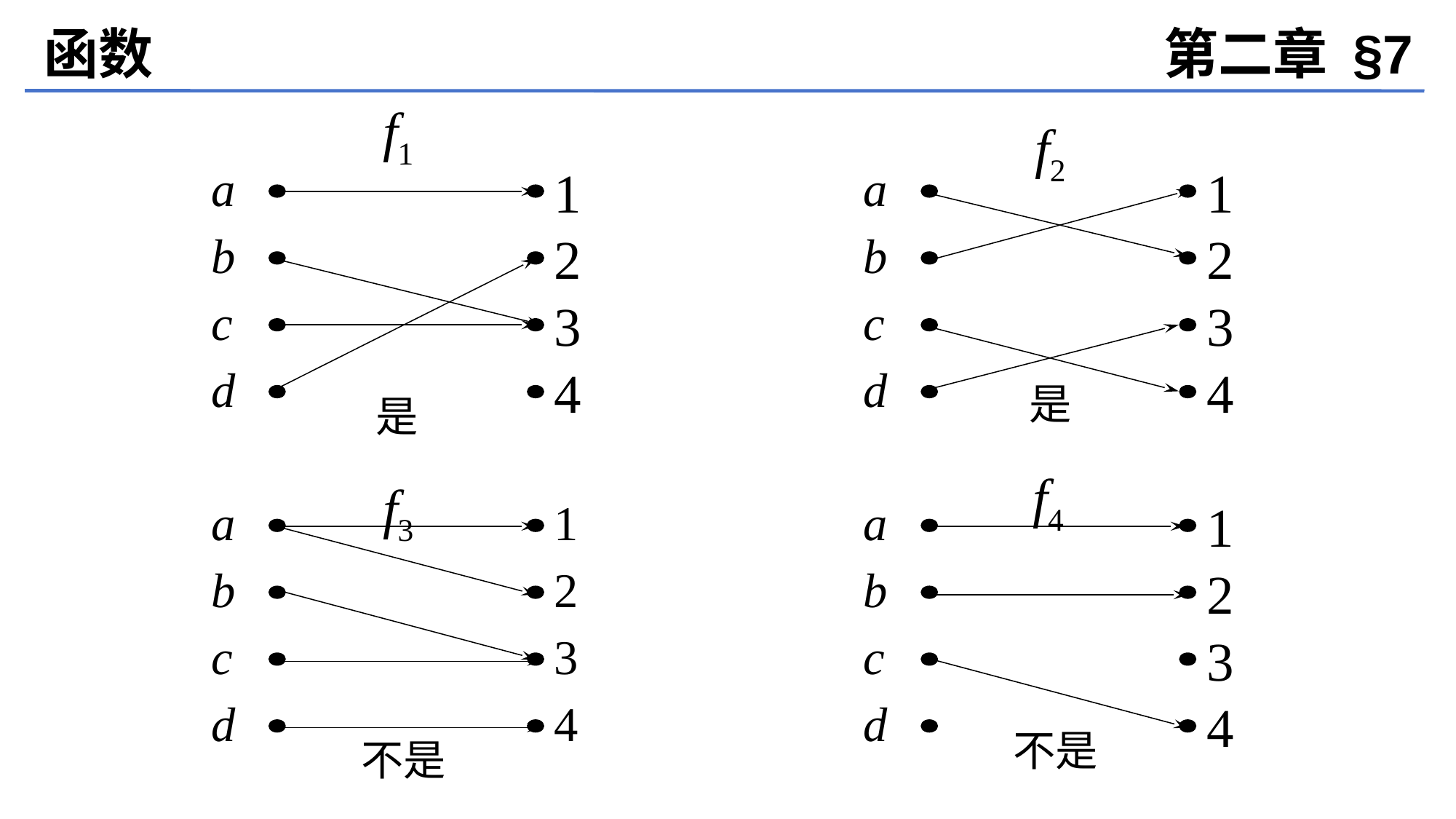

函数
第二章 §7
f2
a

b

c

d

1

2

3

4

f1
a

b

c

d

1

2

3

4

f4
a

b

c

d

1

2

3

4

f3
a

b

c

d

1

2

3

4

是
是
不是
不是